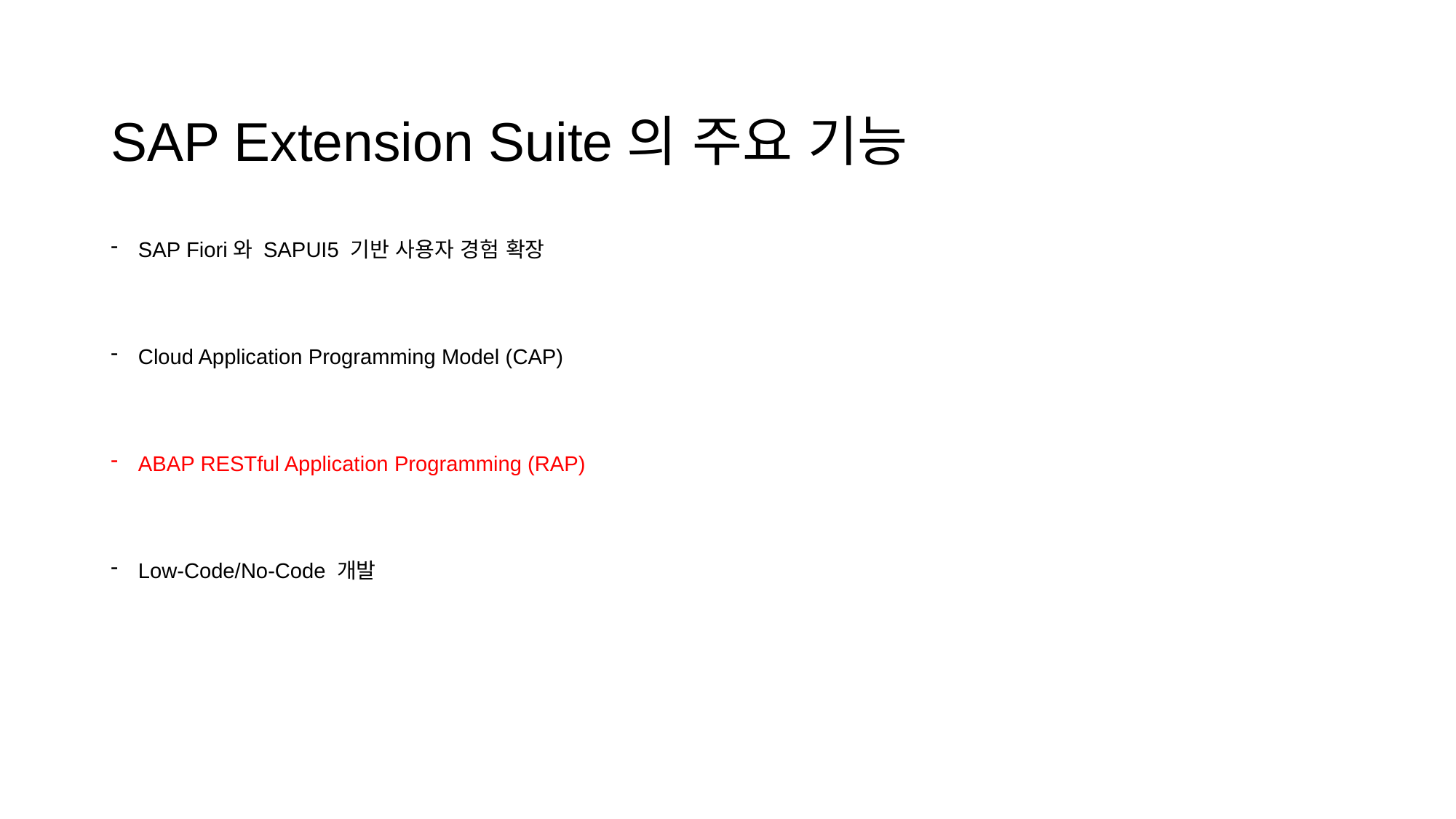

# SAP Extension Suite의 주요 기능
SAP Fiori와 SAPUI5 기반 사용자 경험 확장

Cloud Application Programming Model (CAP)

ABAP RESTful Application Programming (RAP)

Low-Code/No-Code 개발